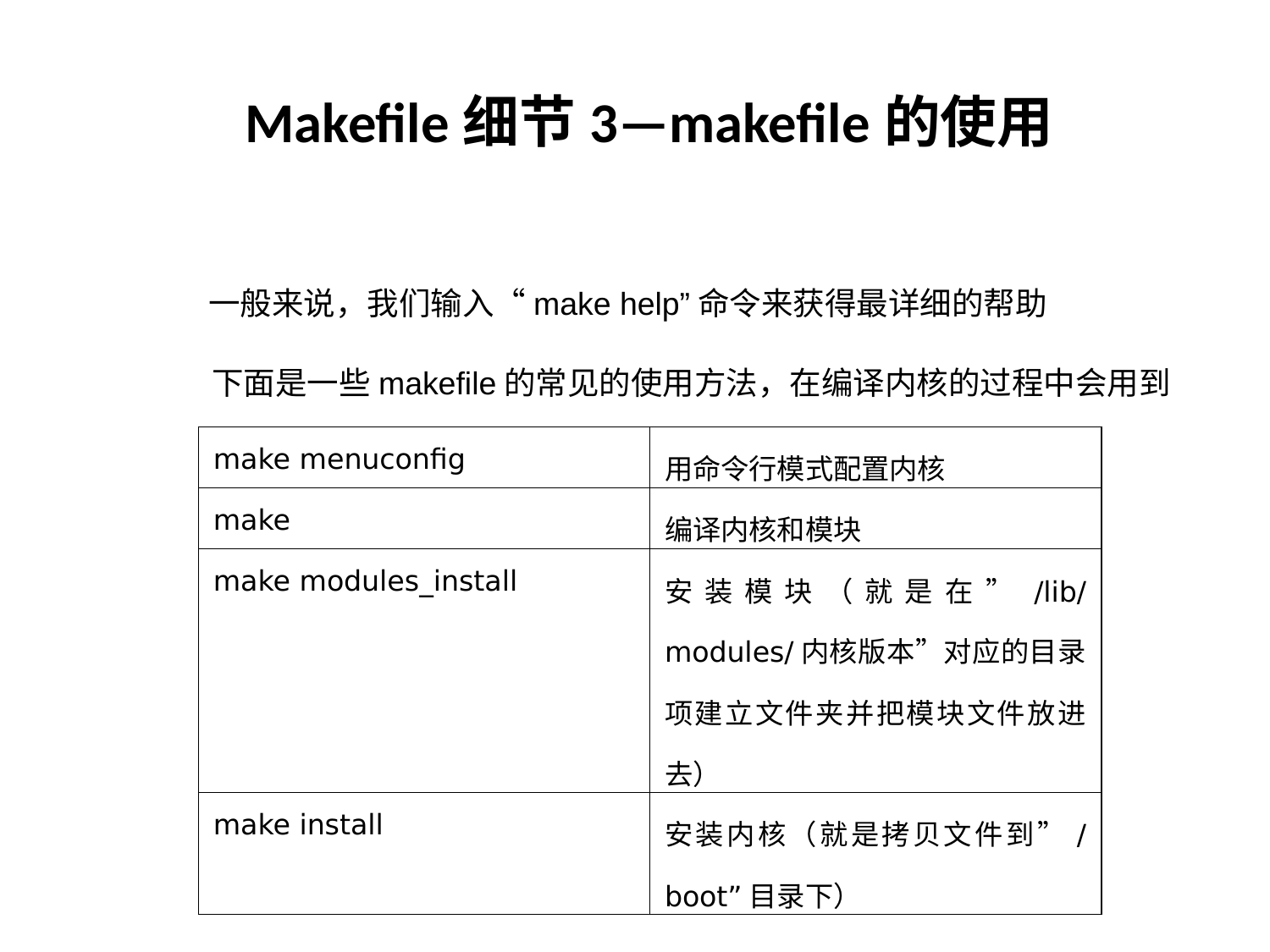

# Makefile细节3—makefile的使用
一般来说，我们输入“make help”命令来获得最详细的帮助
下面是一些makefile的常见的使用方法，在编译内核的过程中会用到
| make menuconfig | 用命令行模式配置内核 |
| --- | --- |
| make | 编译内核和模块 |
| make modules\_install | 安装模块（就是在”/lib/modules/内核版本”对应的目录项建立文件夹并把模块文件放进去） |
| make install | 安装内核（就是拷贝文件到”/boot”目录下） |